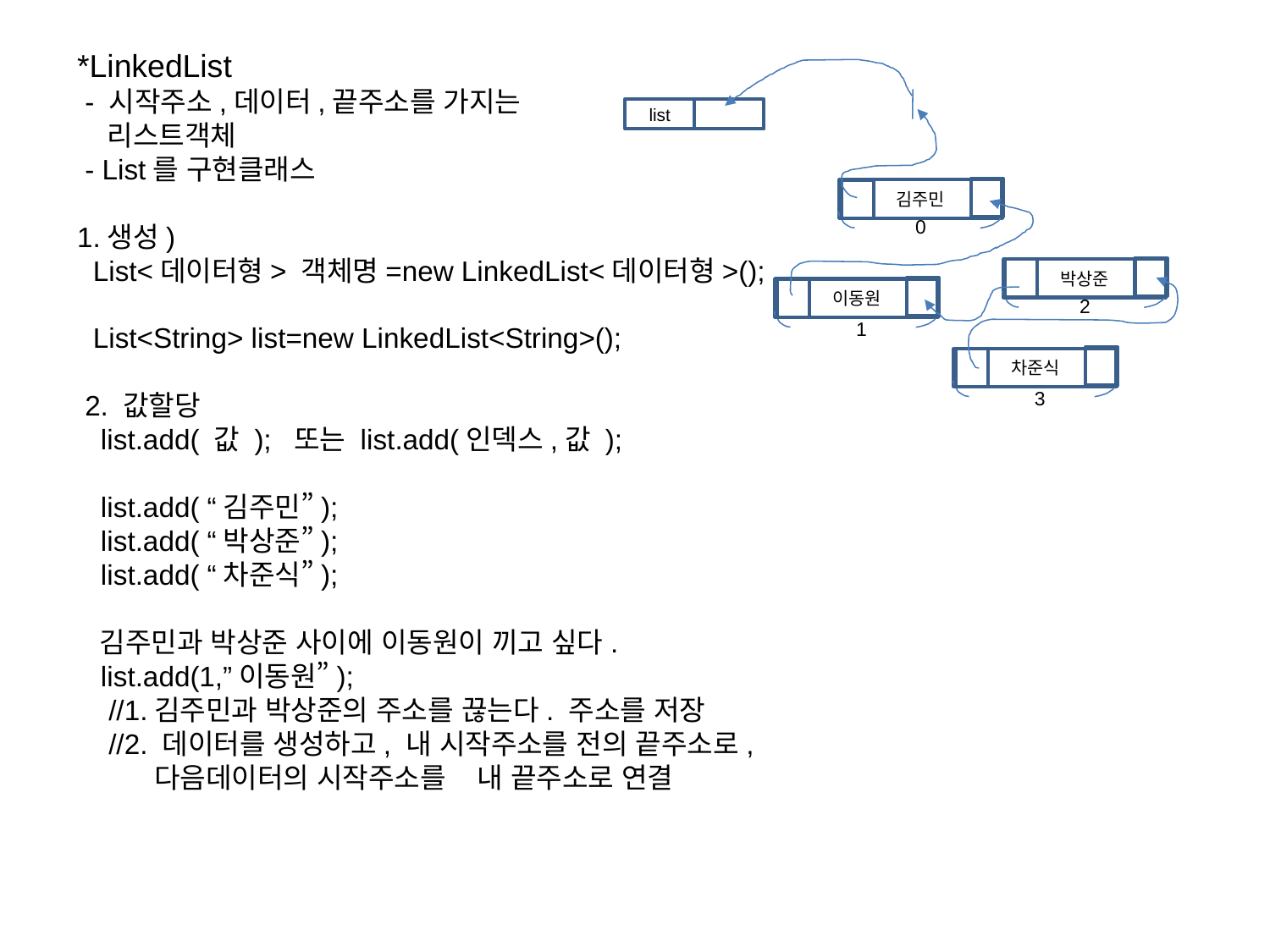

*LinkedList
 - 시작주소,데이터,끝주소를 가지는
   리스트객체
 - List를 구현클래스

1.생성)
  List<데이터형> 객체명=new LinkedList<데이터형>();

  List<String> list=new LinkedList<String>();

 2. 값할당
   list.add( 값 );  또는 list.add(인덱스,값 );

   list.add( “김주민”);
   list.add( “박상준”);
   list.add( “차준식”);

  김주민과 박상준 사이에 이동원이 끼고 싶다.
   list.add(1,”이동원”);
    //1.김주민과 박상준의 주소를 끊는다. 주소를 저장
    //2. 데이터를 생성하고, 내 시작주소를 전의 끝주소로,
         다음데이터의 시작주소를    내 끝주소로 연결

list

김주민

0

박상준

이동원

2

1

차준식

3